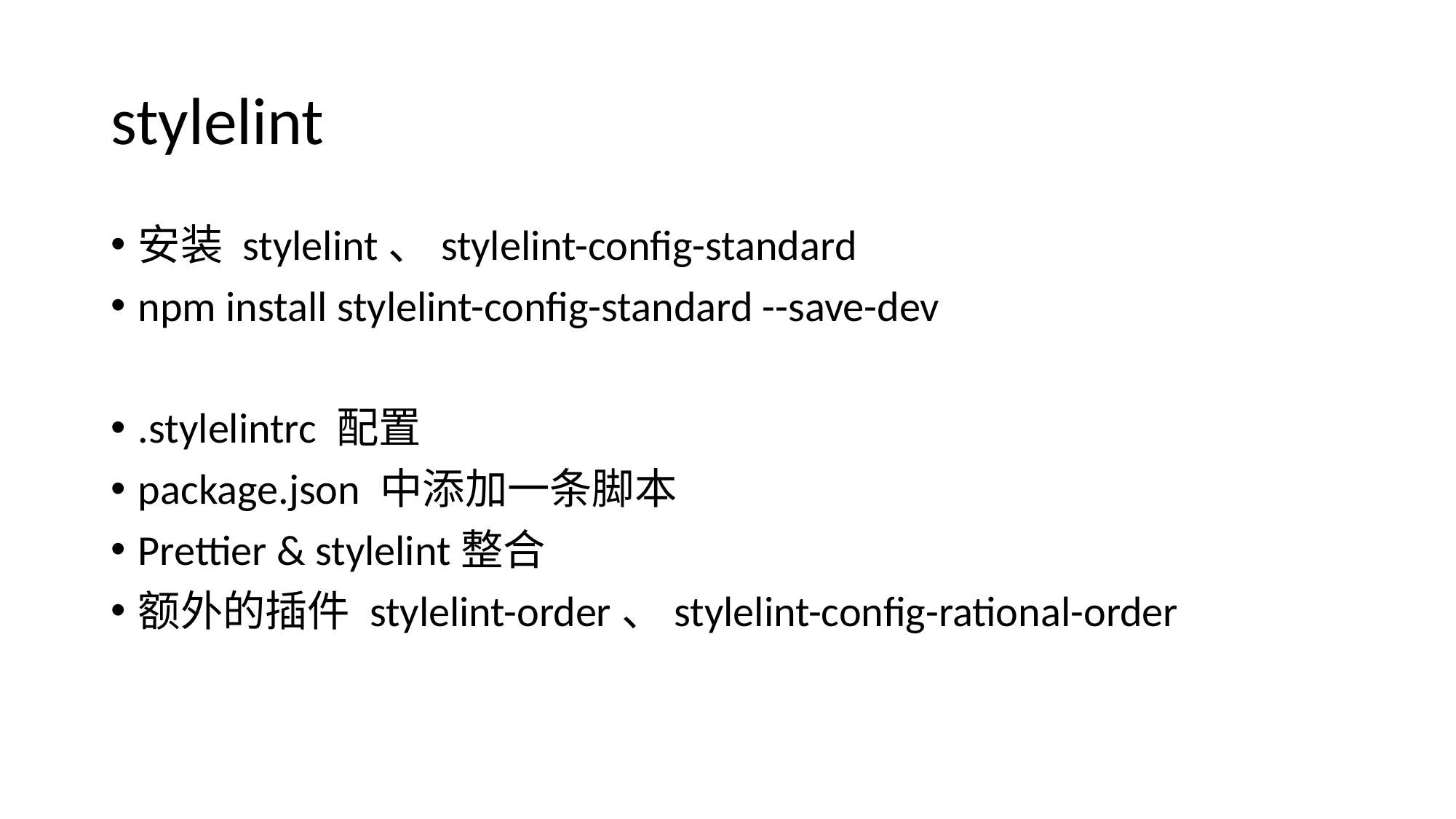

# stylelint
安装 stylelint、stylelint-config-standard
npm install stylelint-config-standard --save-dev

.stylelintrc 配置
package.json 中添加一条脚本
Prettier & stylelint整合
额外的插件 stylelint-order、stylelint-config-rational-order